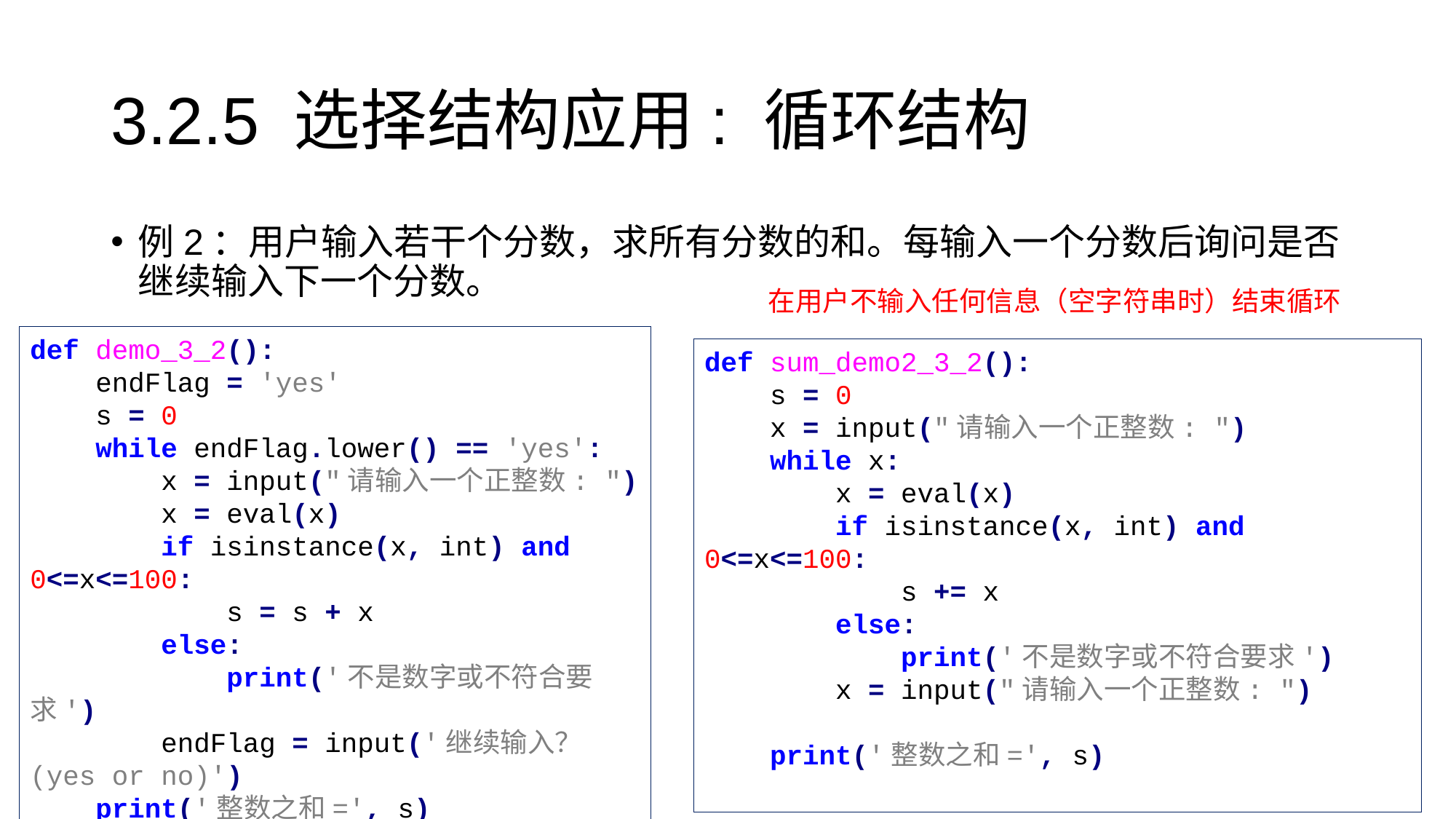

# 3.2.5 选择结构应用: 循环结构
例2：用户输入若干个分数，求所有分数的和。每输入一个分数后询问是否继续输入下一个分数。
在用户不输入任何信息（空字符串时）结束循环
def demo_3_2():
    endFlag = 'yes'
    s = 0
    while endFlag.lower() == 'yes':
        x = input("请输入一个正整数: ")
        x = eval(x)
        if isinstance(x, int) and 0<=x<=100:
            s = s + x
        else:
            print('不是数字或不符合要求')
        endFlag = input('继续输入？(yes or no)')
    print('整数之和=', s)
def sum_demo2_3_2():
    s = 0
    x = input("请输入一个正整数: ")
    while x:
        x = eval(x)
        if isinstance(x, int) and 0<=x<=100:
            s += x
        else:
            print('不是数字或不符合要求')
        x = input("请输入一个正整数: ")

    print('整数之和=', s)